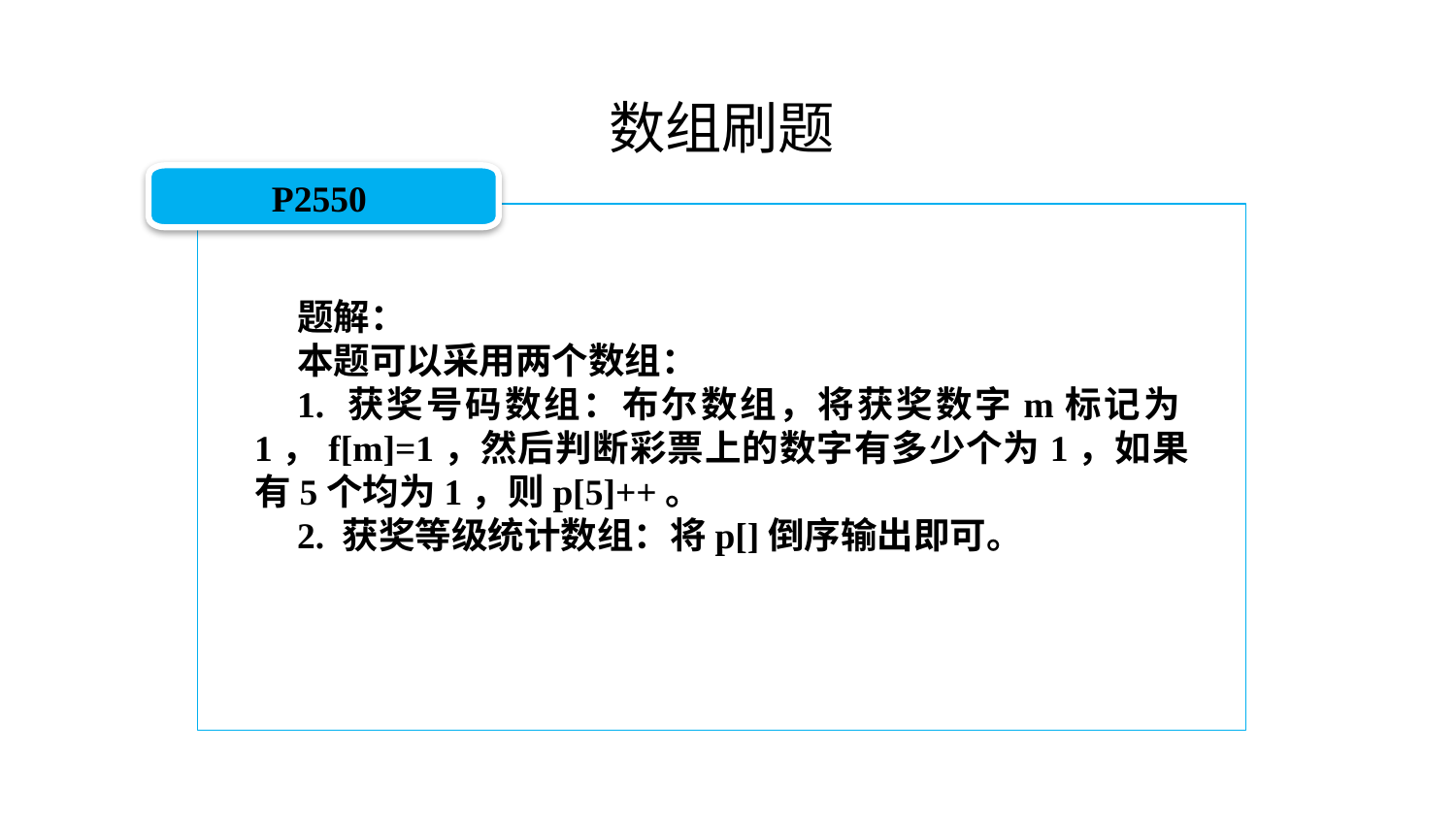

数组刷题

P2550
题解：
本题可以采用两个数组：
1. 获奖号码数组：布尔数组，将获奖数字m标记为1，f[m]=1，然后判断彩票上的数字有多少个为1，如果有5个均为1，则p[5]++。
2. 获奖等级统计数组：将p[]倒序输出即可。
10